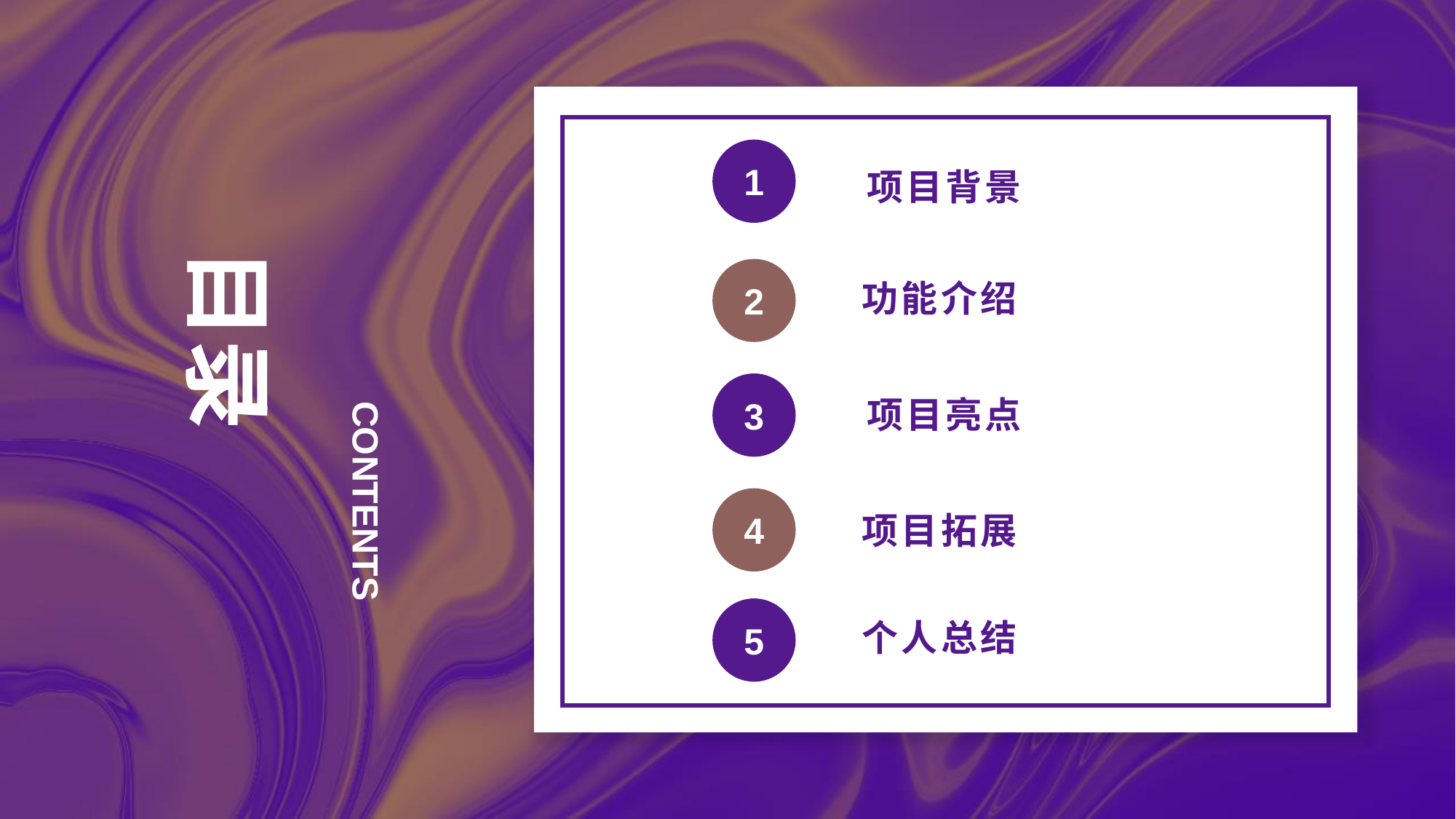

1
项目背景
目录
2
功能介绍
3
项目亮点
CONTENTS
4
项目拓展
5
个人总结